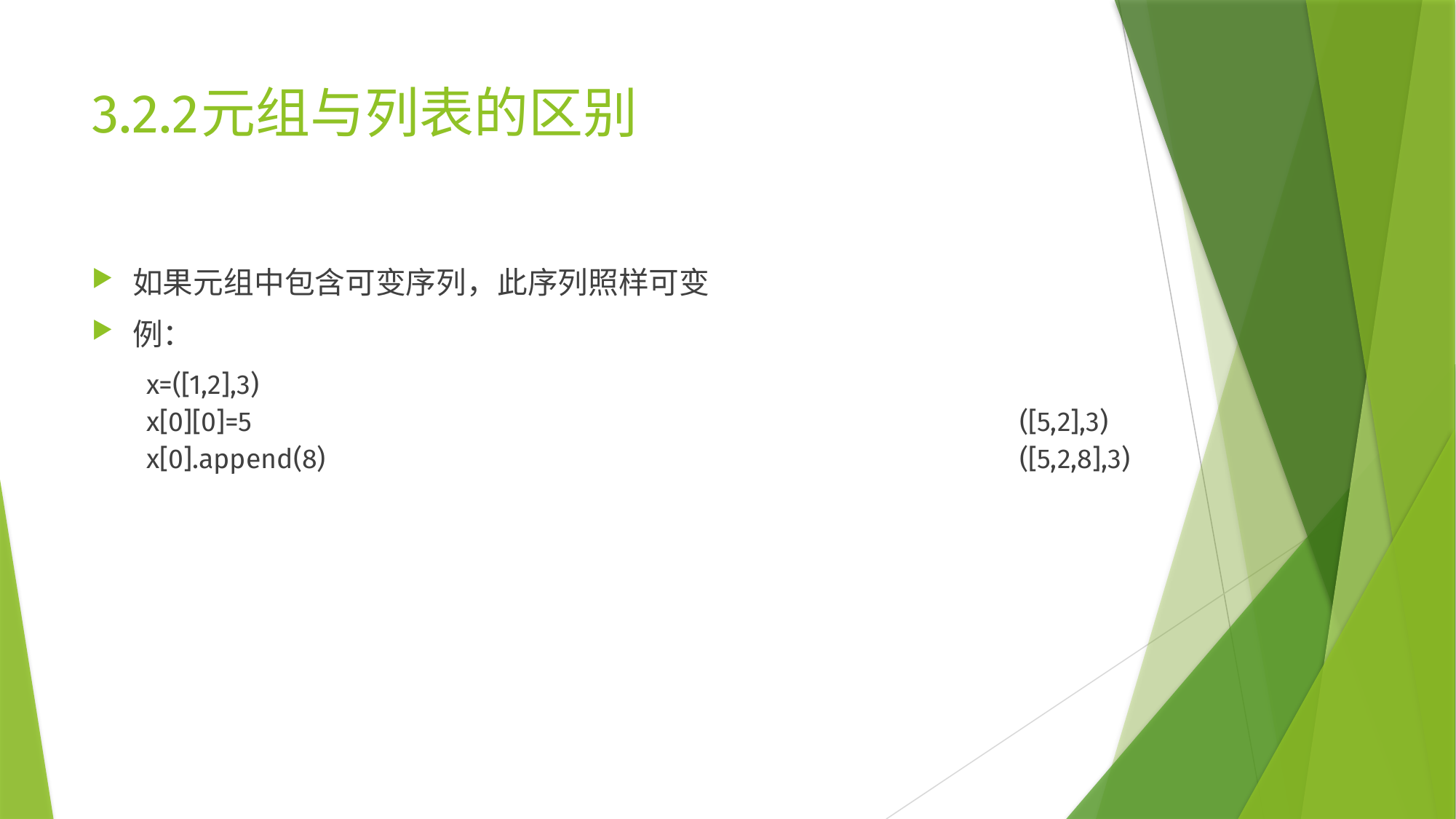

# 3.2.2	元组与列表的区别
如果元组中包含可变序列，此序列照样可变
例：
x=([1,2],3)
x[0][0]=5								([5,2],3)
x[0].append(8)							([5,2,8],3)